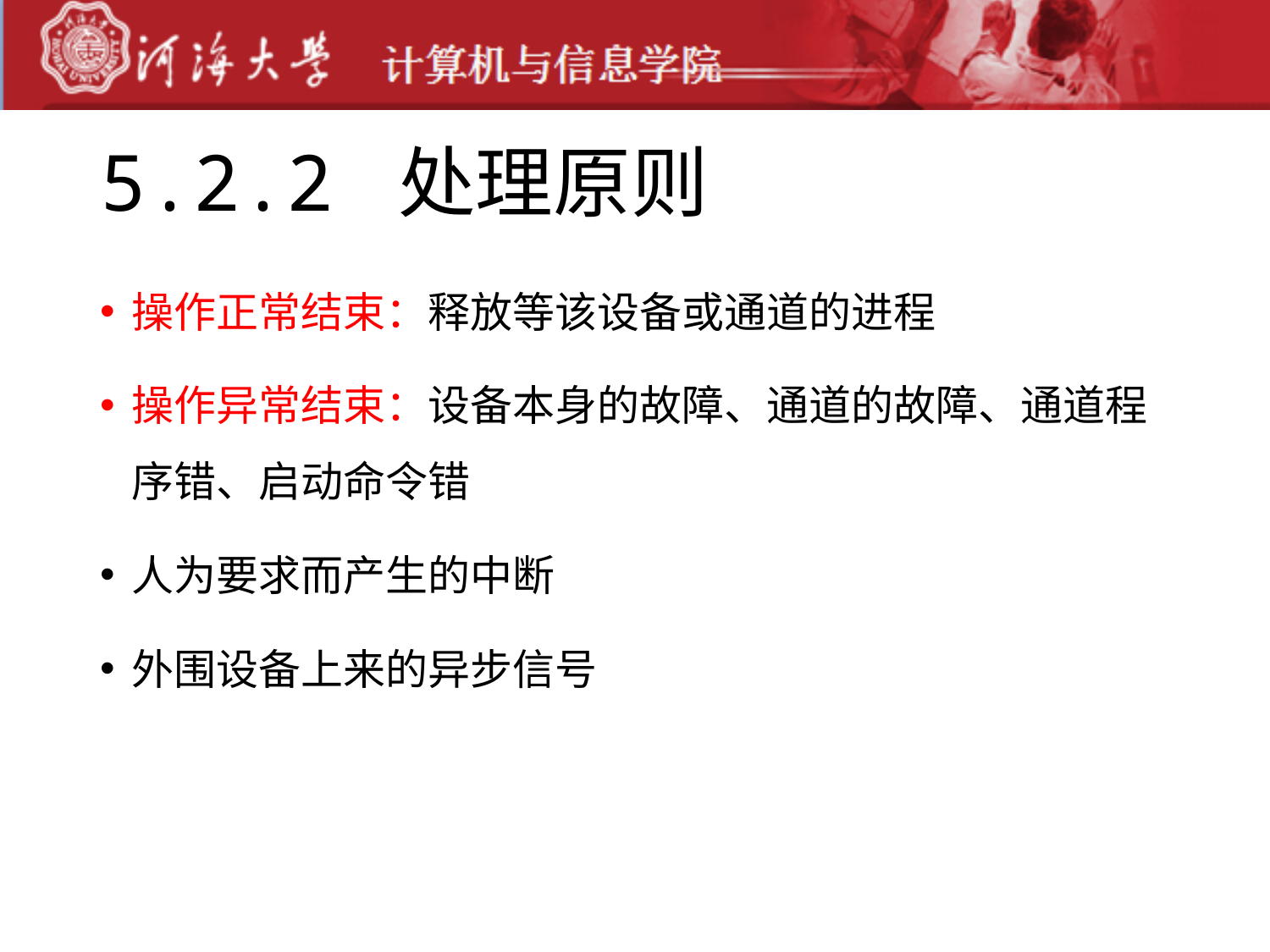

# 5.2.2 处理原则
操作正常结束：释放等该设备或通道的进程
操作异常结束：设备本身的故障、通道的故障、通道程序错、启动命令错
人为要求而产生的中断
外围设备上来的异步信号